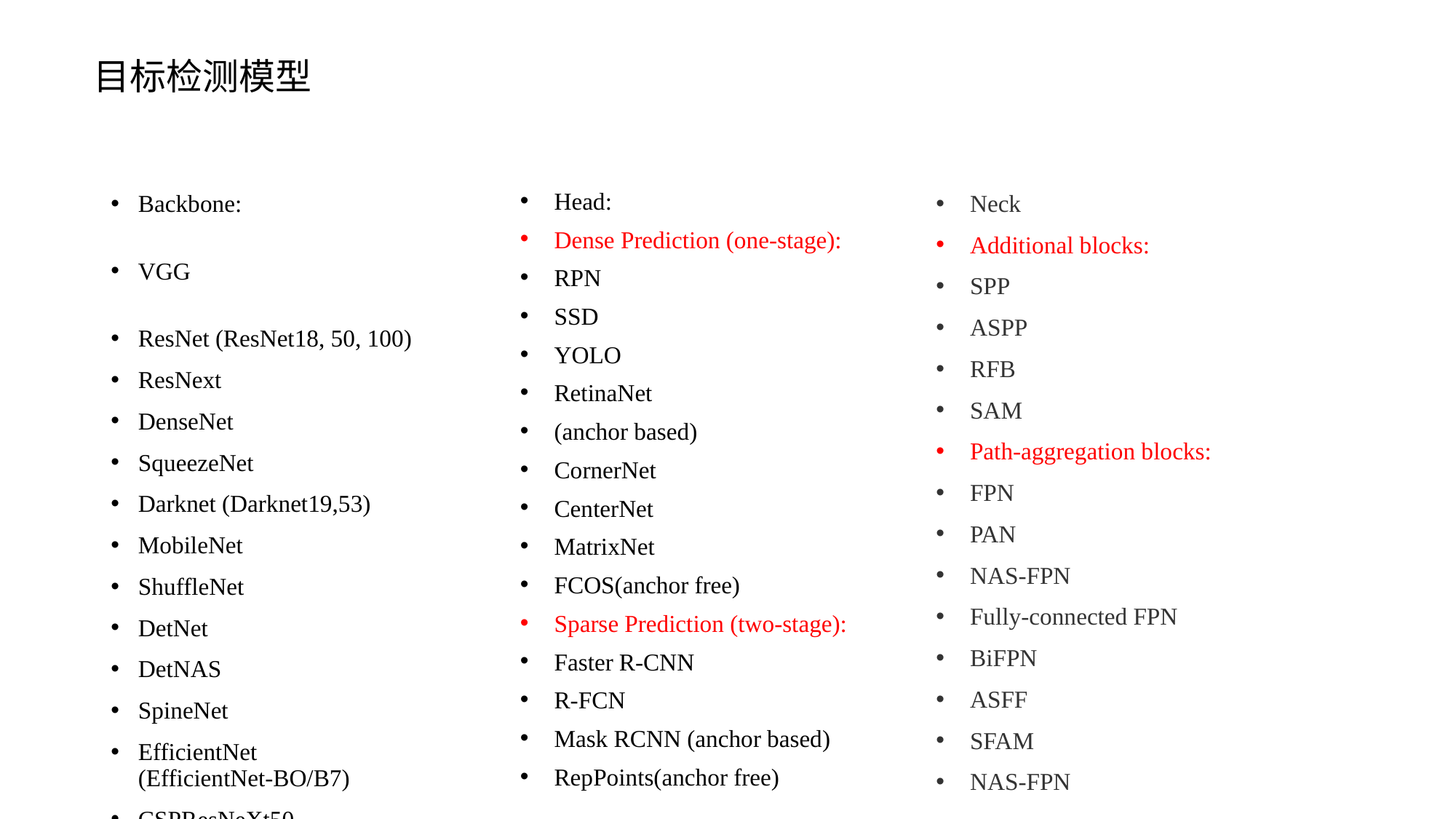

# 目标检测模型
Backbone:
VGG
ResNet (ResNet18, 50, 100)
ResNext
DenseNet
SqueezeNet
Darknet (Darknet19,53)
MobileNet
ShuffleNet
DetNet
DetNAS
SpineNet
EfficientNet (EfficientNet-BO/B7)
CSPResNeXt50
CSPDarknet53
Neck
Additional blocks:
SPP
ASPP
RFB
SAM
Path-aggregation blocks:
FPN
PAN
NAS-FPN
Fully-connected FPN
BiFPN
ASFF
SFAM
NAS-FPN
Head:
Dense Prediction (one-stage):
RPN
SSD
YOLO
RetinaNet
(anchor based)
CornerNet
CenterNet
MatrixNet
FCOS(anchor free)
Sparse Prediction (two-stage):
Faster R-CNN
R-FCN
Mask RCNN (anchor based)
RepPoints(anchor free)